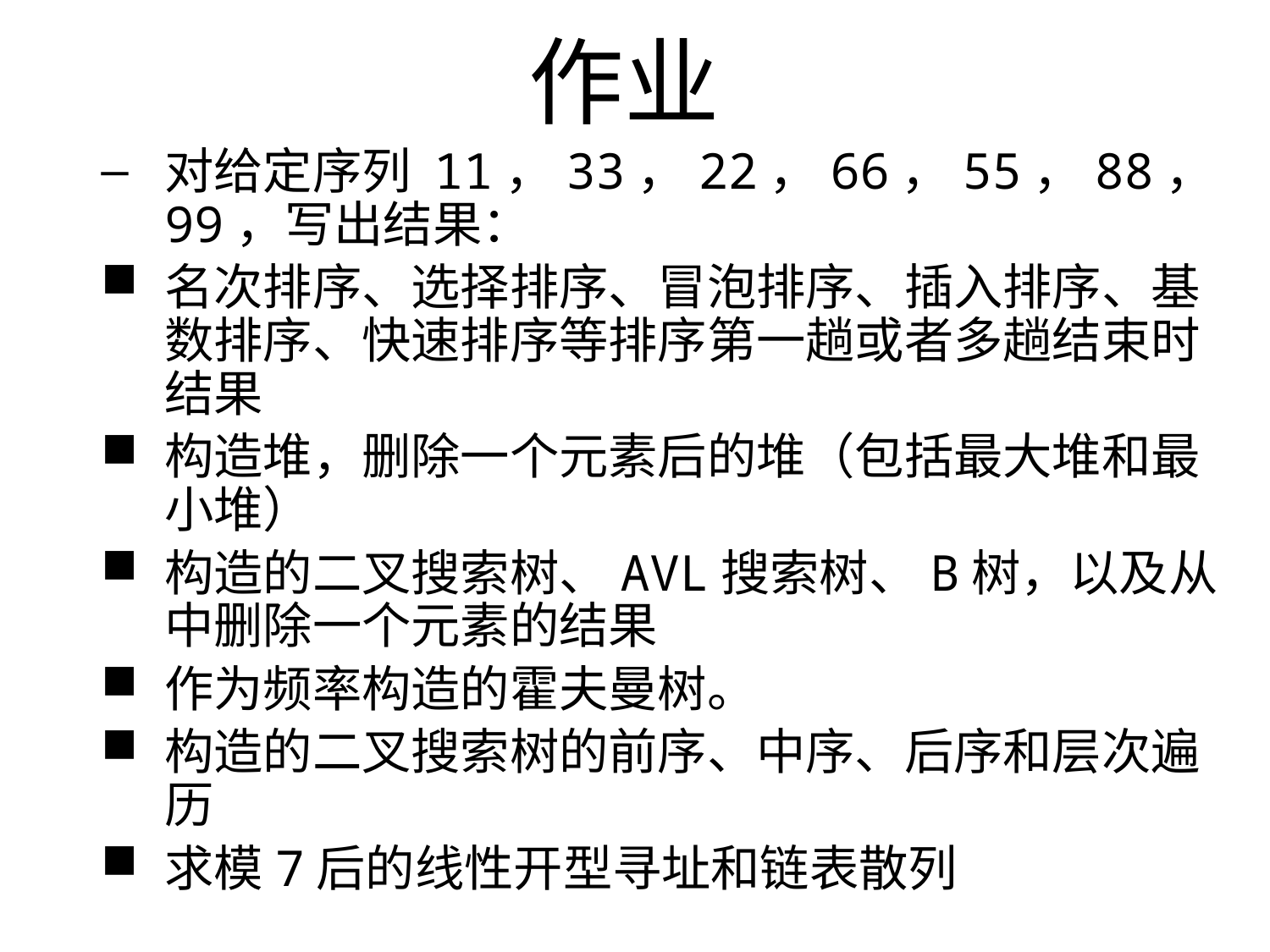

# 作业
对给定序列 11，33，22，66，55，88，99，写出结果：
名次排序、选择排序、冒泡排序、插入排序、基数排序、快速排序等排序第一趟或者多趟结束时结果
构造堆，删除一个元素后的堆（包括最大堆和最小堆）
构造的二叉搜索树、AVL搜索树、B树，以及从中删除一个元素的结果
作为频率构造的霍夫曼树。
构造的二叉搜索树的前序、中序、后序和层次遍历
求模7后的线性开型寻址和链表散列

1